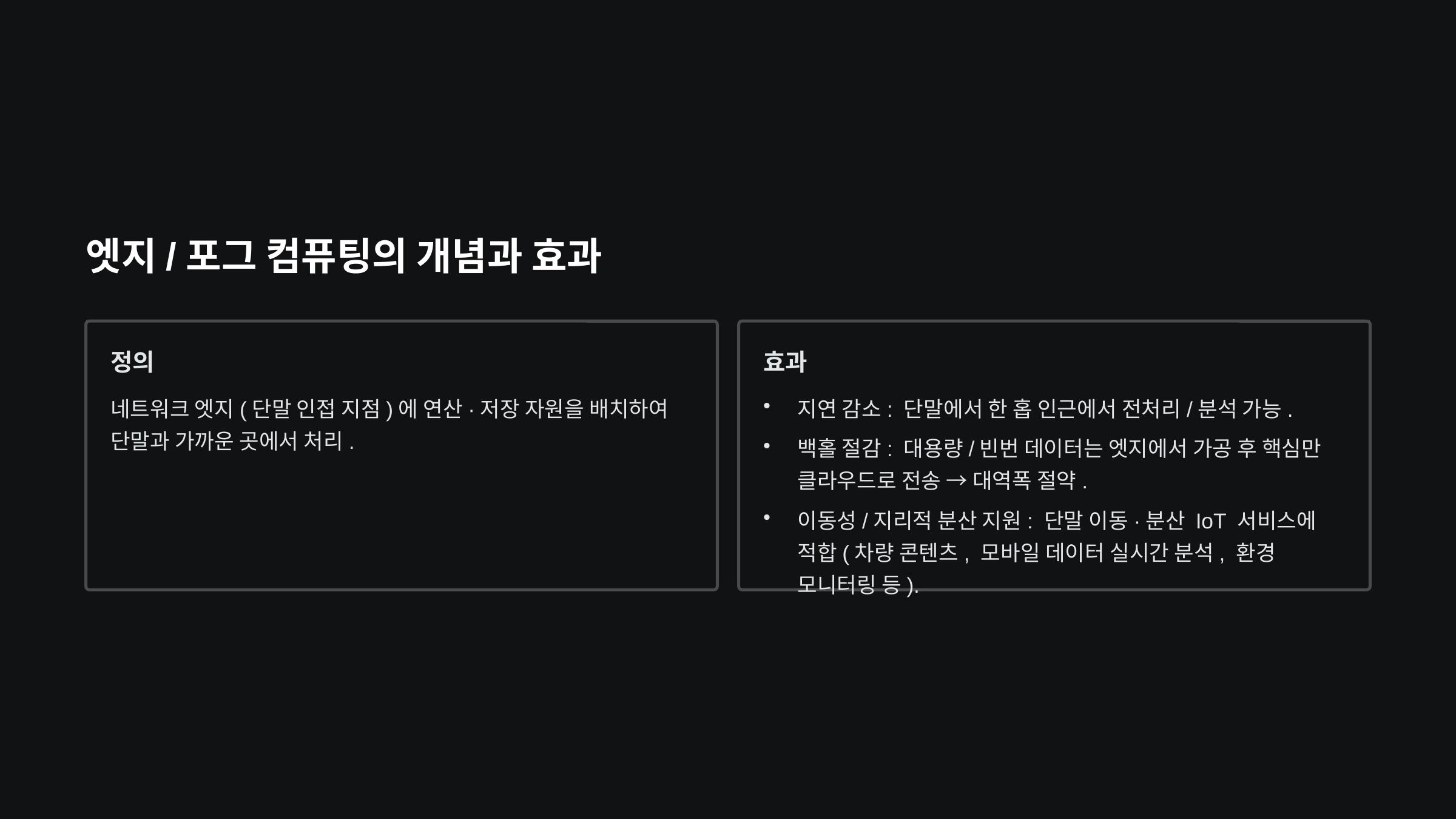

엣지/포그 컴퓨팅의 개념과 효과

정의
효과
네트워크 엣지(단말 인접 지점)에 연산·저장 자원을 배치하여 단말과 가까운 곳에서 처리.
지연 감소: 단말에서 한 홉 인근에서 전처리/분석 가능.
백홀 절감: 대용량/빈번 데이터는 엣지에서 가공 후 핵심만 클라우드로 전송 → 대역폭 절약.
이동성/지리적 분산 지원: 단말 이동·분산 IoT 서비스에 적합(차량 콘텐츠, 모바일 데이터 실시간 분석, 환경 모니터링 등).